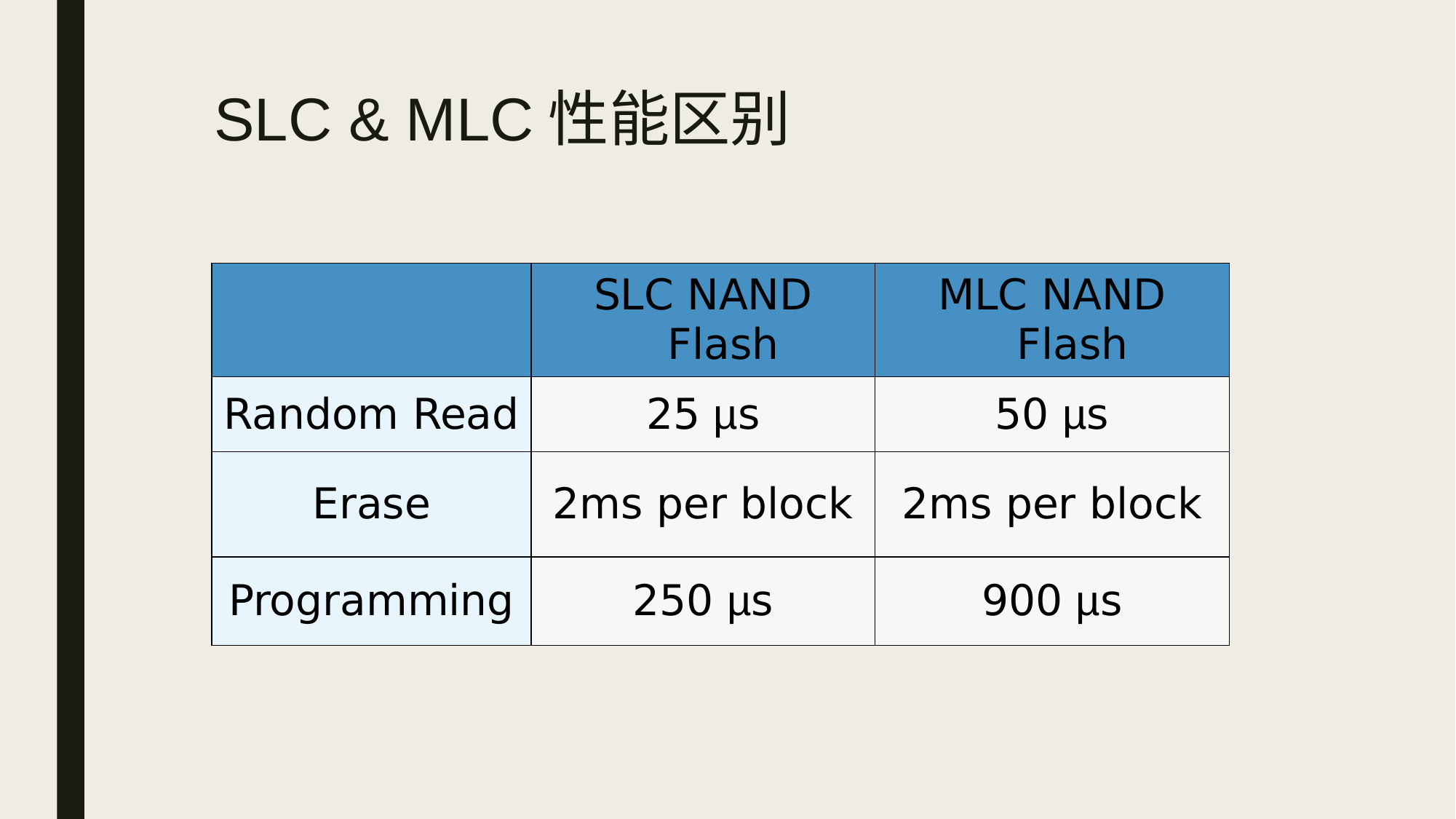

# SLC & MLC性能区别
|  | SLC NAND Flash | MLC NAND Flash |
| --- | --- | --- |
| Random Read | 25 µs | 50 µs |
| Erase | 2ms per block | 2ms per block |
| Programming | 250 µs | 900 µs |